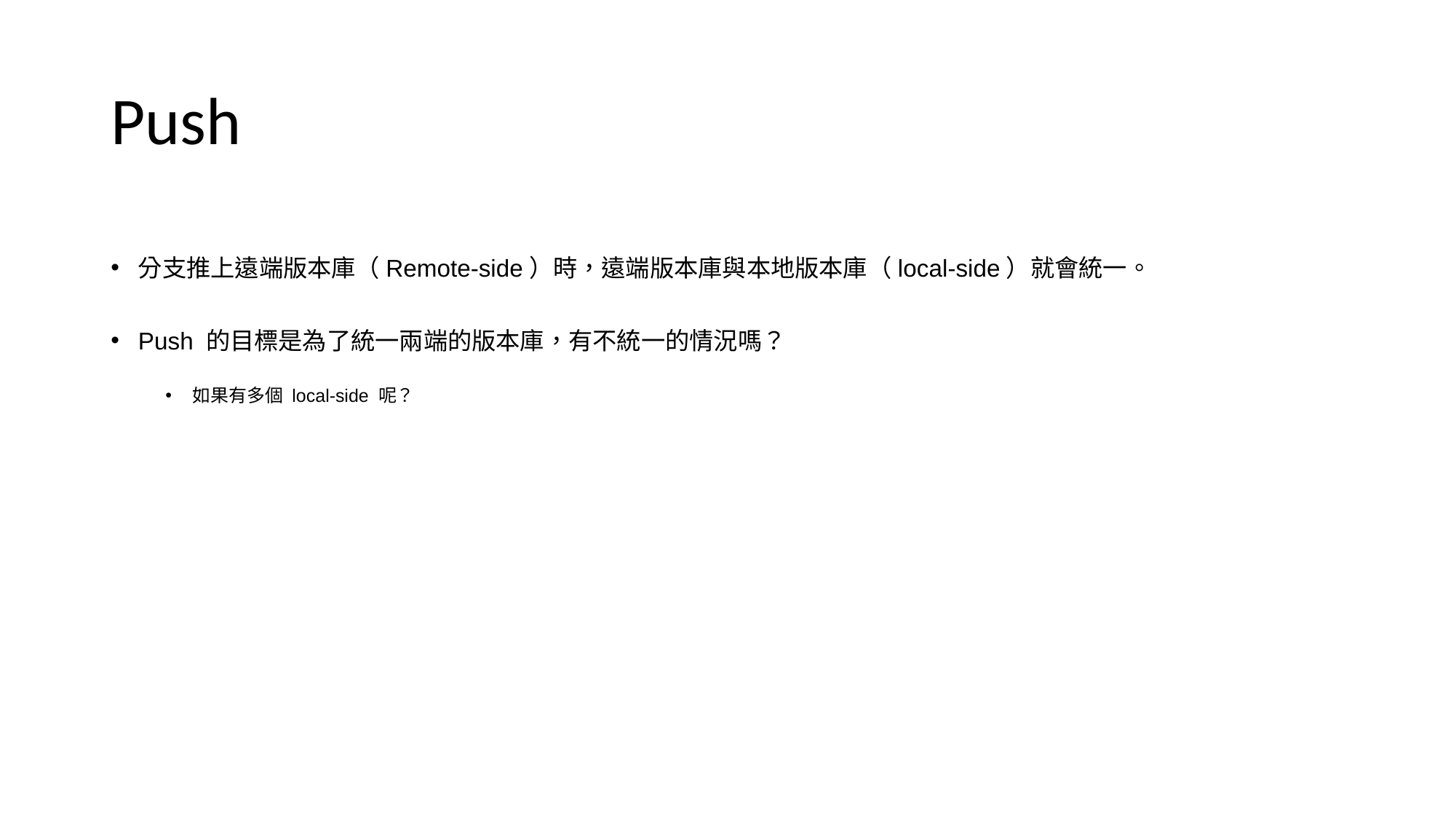

# Push
分支推上遠端版本庫（Remote-side）時，遠端版本庫與本地版本庫（local-side）就會統一。
Push 的目標是為了統一兩端的版本庫，有不統一的情況嗎？
如果有多個 local-side 呢？